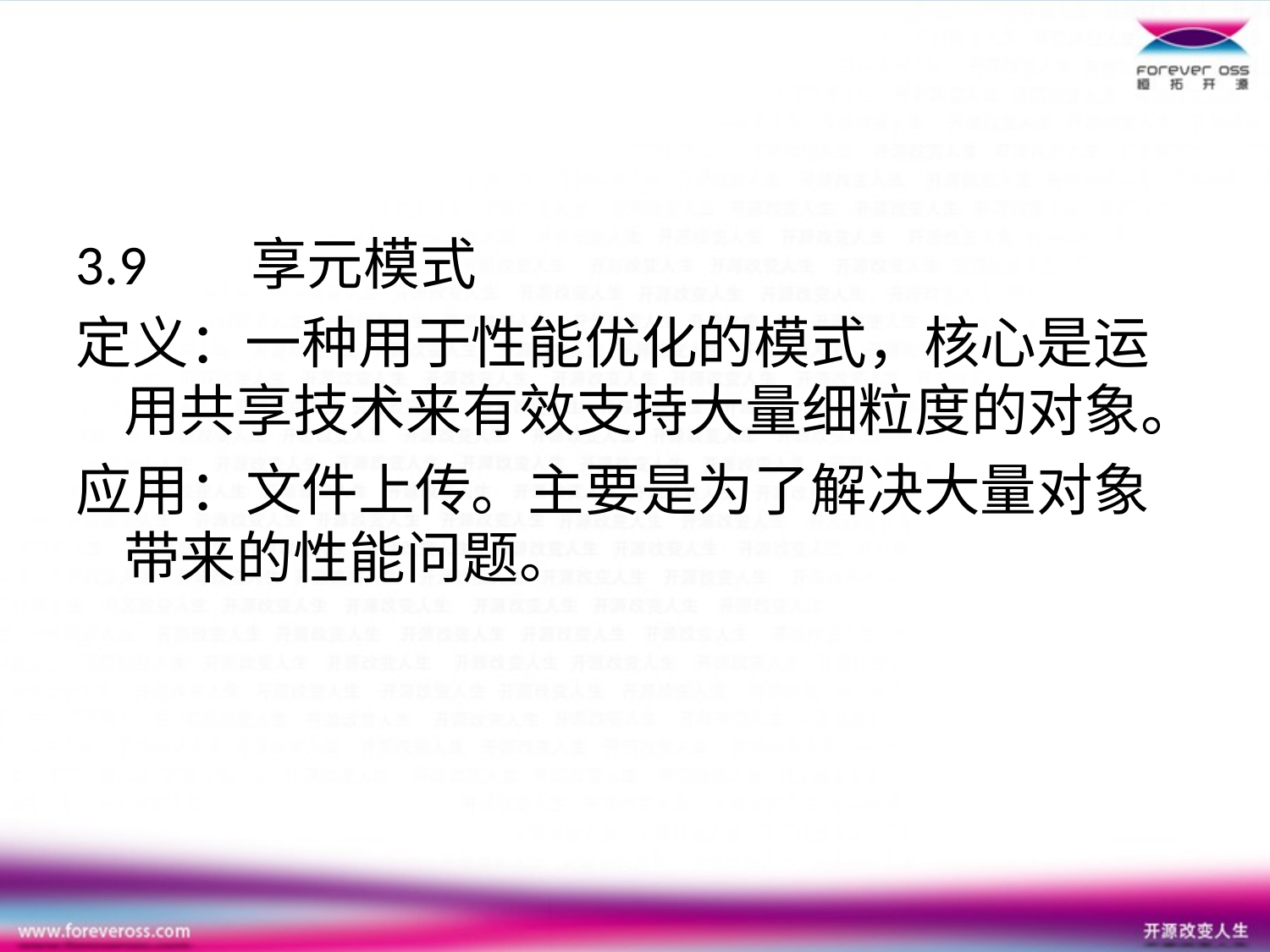

#
3.9	享元模式
定义：一种用于性能优化的模式，核心是运用共享技术来有效支持大量细粒度的对象。
应用：文件上传。主要是为了解决大量对象带来的性能问题。